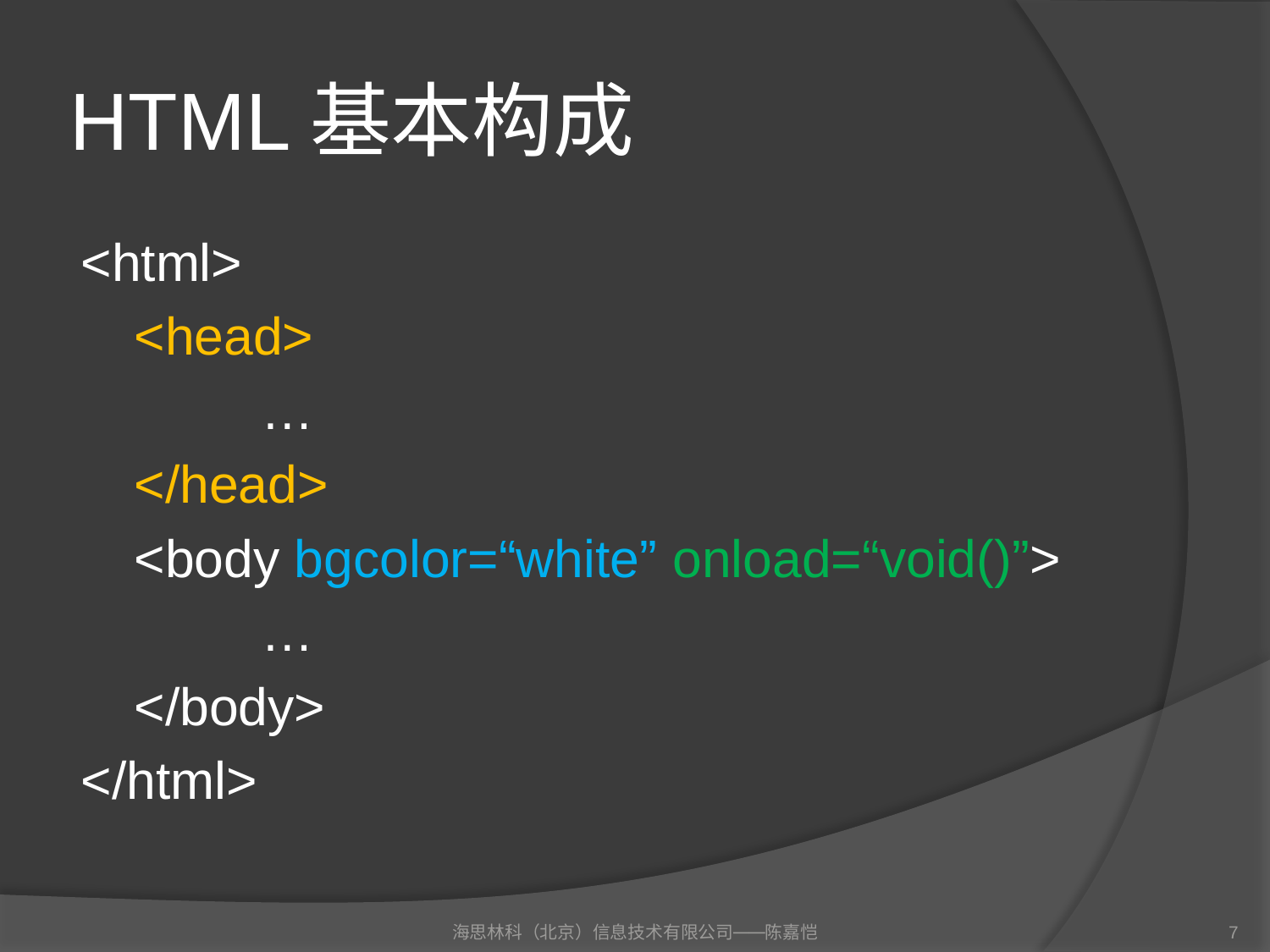

# HTML基本构成
<html>
	<head>
		…
	</head>
	<body bgcolor=“white” onload=“void()”>
		…
	</body>
</html>
海思林科（北京）信息技术有限公司——陈嘉恺
7